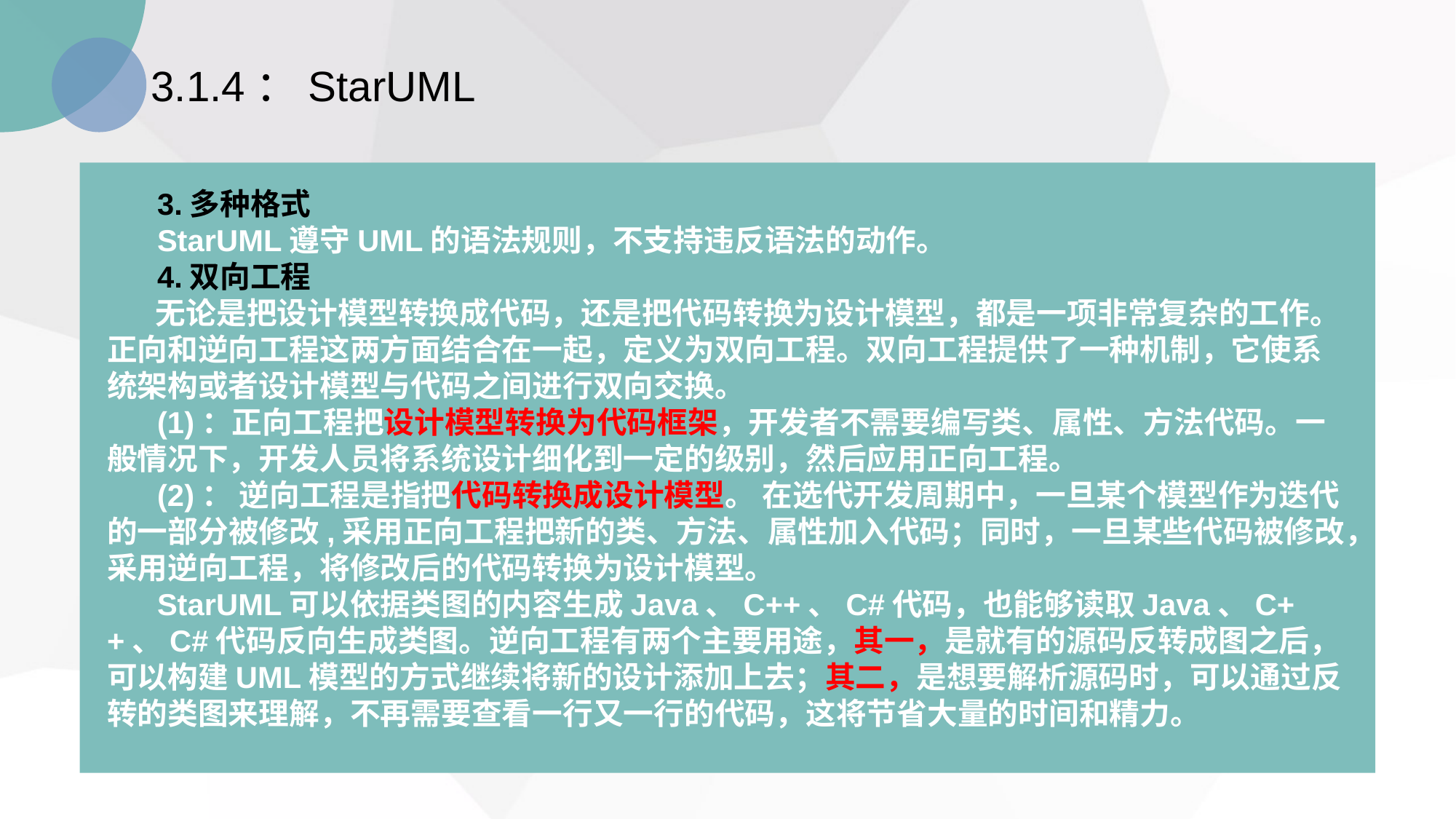

3.1.4：StarUML

      3.多种格式
      StarUML遵守UML的语法规则，不支持违反语法的动作。
      4.双向工程
      无论是把设计模型转换成代码，还是把代码转换为设计模型，都是一项非常复杂的工作。正向和逆向工程这两方面结合在一起，定义为双向工程。双向工程提供了一种机制，它使系统架构或者设计模型与代码之间进行双向交换。
      (1)：正向工程把设计模型转换为代码框架，开发者不需要编写类、属性、方法代码。一般情况下，开发人员将系统设计细化到一定的级别，然后应用正向工程。
      (2)： 逆向工程是指把代码转换成设计模型。 在选代开发周期中，一旦某个模型作为迭代的一部分被修改,采用正向工程把新的类、方法、属性加入代码；同时，一旦某些代码被修改，采用逆向工程，将修改后的代码转换为设计模型。
      StarUML可以依据类图的内容生成Java、C++、C#代码，也能够读取Java、C++、C#代码反向生成类图。逆向工程有两个主要用途，其一，是就有的源码反转成图之后，可以构建UML模型的方式继续将新的设计添加上去；其二，是想要解析源码时，可以通过反转的类图来理解，不再需要查看一行又一行的代码，这将节省大量的时间和精力。